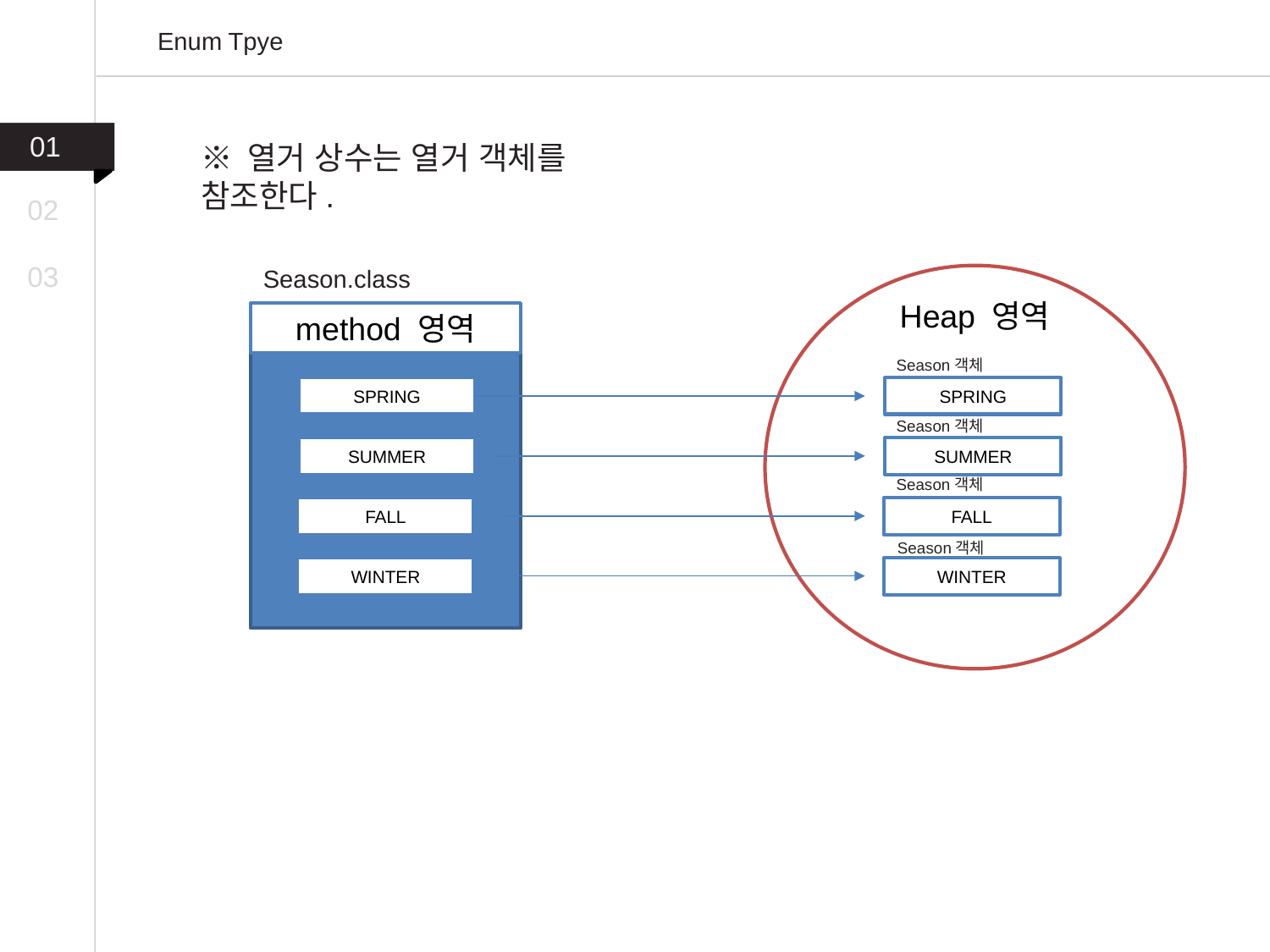

Enum Tpye
01
01

※ 열거 상수는 열거 객체를 참조한다.

02
03
Season.class
Heap 영역

method 영역

Season객체
SPRING
SPRING
Season객체
SUMMER
SUMMER
Season객체
FALL
FALL
Season객체
WINTER
WINTER